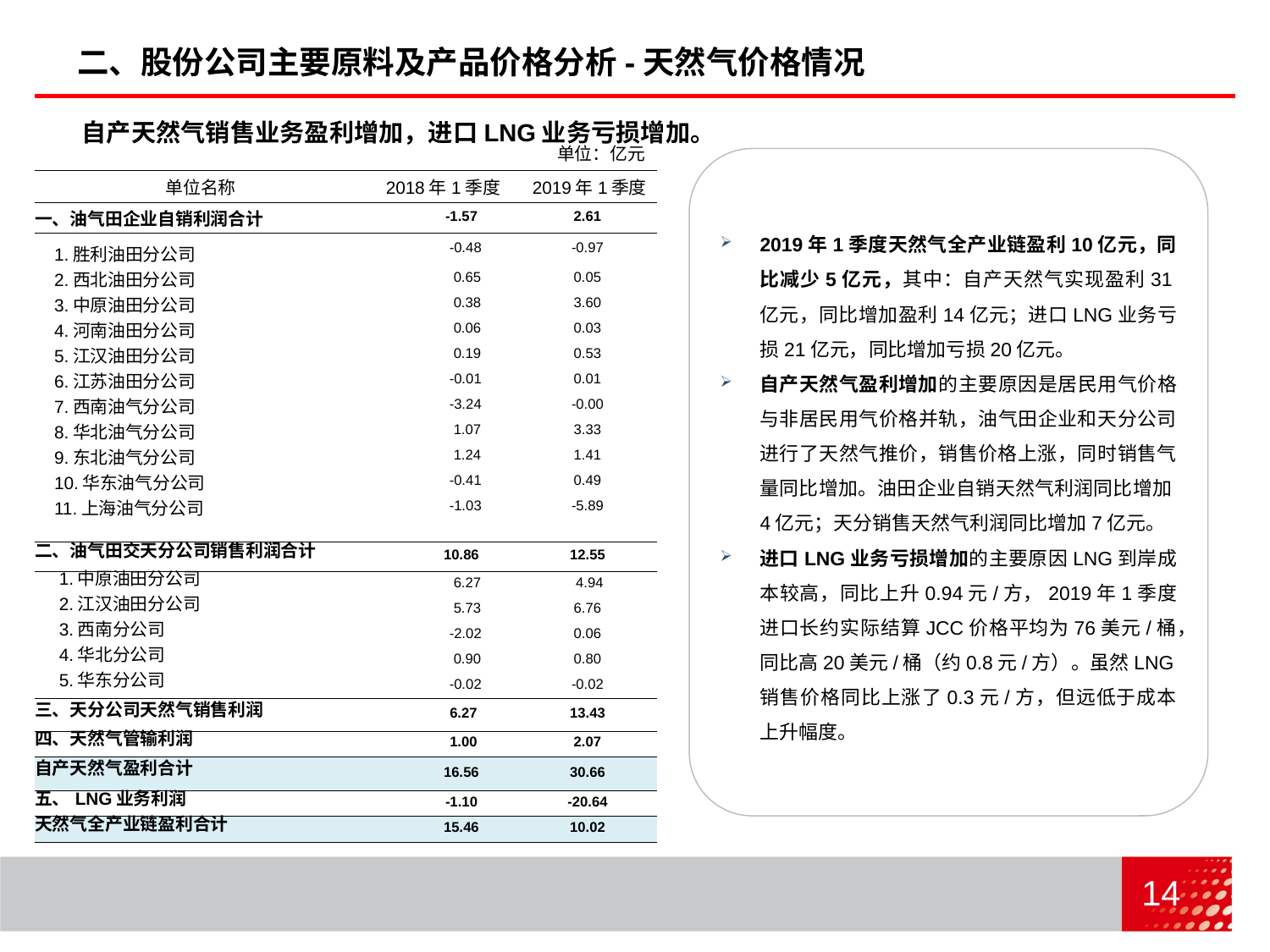

二、股份公司主要原料及产品价格分析-天然气价格情况
     自产天然气销售业务盈利增加，进口LNG业务亏损增加。
单位：亿元
2019年1季度天然气全产业链盈利10亿元，同比减少5亿元，其中：自产天然气实现盈利31亿元，同比增加盈利14亿元；进口LNG业务亏损21亿元，同比增加亏损20亿元。
自产天然气盈利增加的主要原因是居民用气价格与非居民用气价格并轨，油气田企业和天分公司进行了天然气推价，销售价格上涨，同时销售气量同比增加。油田企业自销天然气利润同比增加4亿元；天分销售天然气利润同比增加7亿元。
进口LNG业务亏损增加的主要原因LNG到岸成本较高，同比上升0.94元/方，2019年1季度进口长约实际结算JCC价格平均为76美元/桶，同比高20美元/桶（约0.8元/方）。虽然LNG销售价格同比上涨了0.3元/方，但远低于成本上升幅度。
| 单位名称 | 2018年1季度 | 2019年1季度 |
| --- | --- | --- |
| 一、油气田企业自销利润合计 | -1.57 | 2.61 |
| 1.胜利油田分公司 | -0.48 | -0.97 |
| 2.西北油田分公司 | 0.65 | 0.05 |
| 3.中原油田分公司 | 0.38 | 3.60 |
| 4.河南油田分公司 | 0.06 | 0.03 |
| 5.江汉油田分公司 | 0.19 | 0.53 |
| 6.江苏油田分公司 | -0.01 | 0.01 |
| 7.西南油气分公司 | -3.24 | -0.00 |
| 8.华北油气分公司 | 1.07 | 3.33 |
| 9.东北油气分公司 | 1.24 | 1.41 |
| 10.华东油气分公司 | -0.41 | 0.49 |
| 11.上海油气分公司 | -1.03 | -5.89 |
|  |  |  |
| 二、油气田交天分公司销售利润合计 | 10.86 | 12.55 |
| 1.中原油田分公司 | 6.27 | 4.94 |
| 2.江汉油田分公司 | 5.73 | 6.76 |
| 3.西南分公司 | -2.02 | 0.06 |
| 4.华北分公司 | 0.90 | 0.80 |
| 5.华东分公司 | -0.02 | -0.02 |
| 三、天分公司天然气销售利润 | 6.27 | 13.43 |
| 四、天然气管输利润 | 1.00 | 2.07 |
| 自产天然气盈利合计 | 16.56 | 30.66 |
| 五、LNG业务利润 | -1.10 | -20.64 |
| 天然气全产业链盈利合计 | 15.46 | 10.02 |
2019/4/25
14